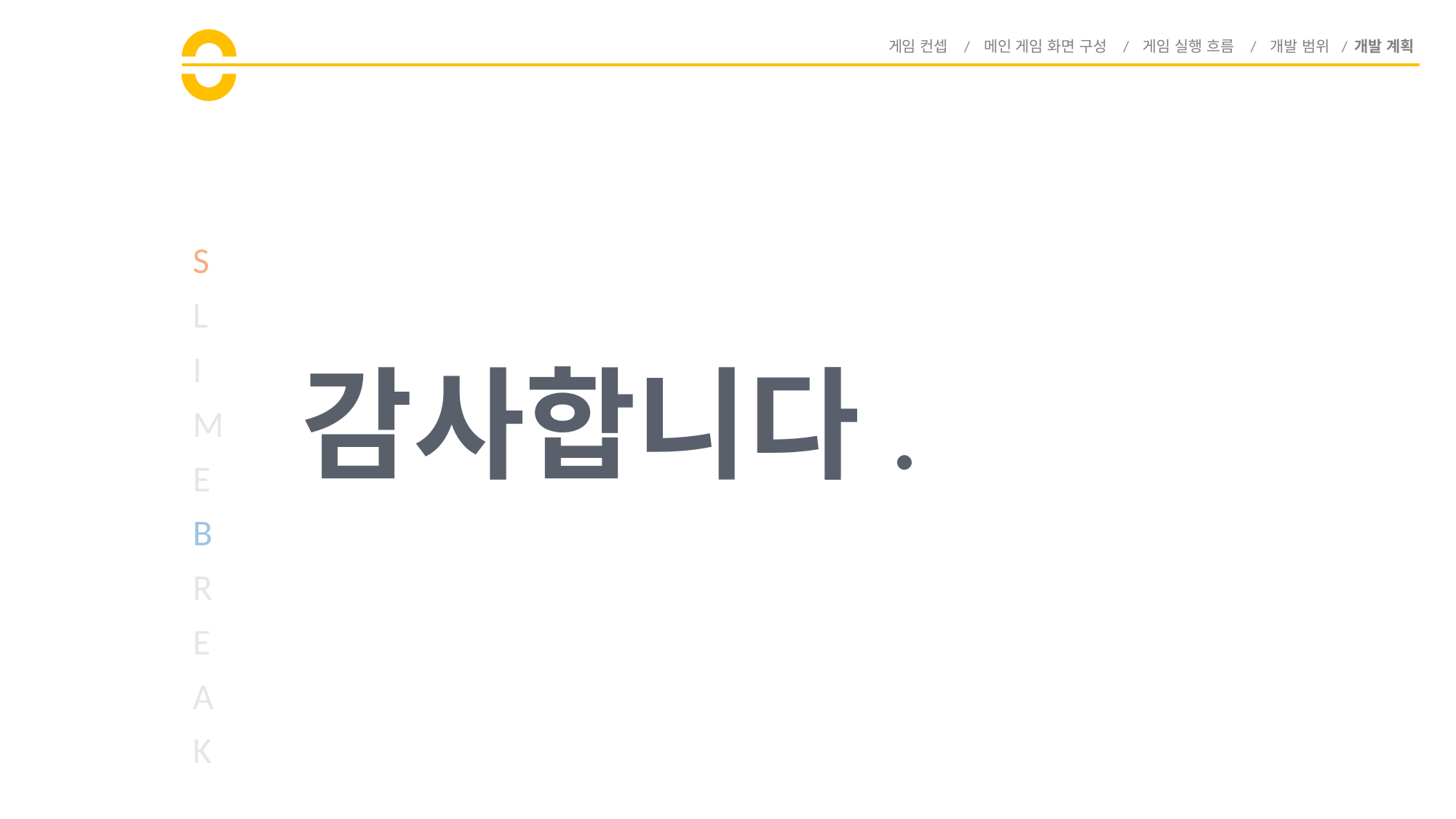

게임 컨셉   /   메인 게임 화면 구성   /   게임 실행 흐름   /   개발 범위  / 개발 계획

# 감사합니다.
S
L
I
M
E
B
R
E
A
K